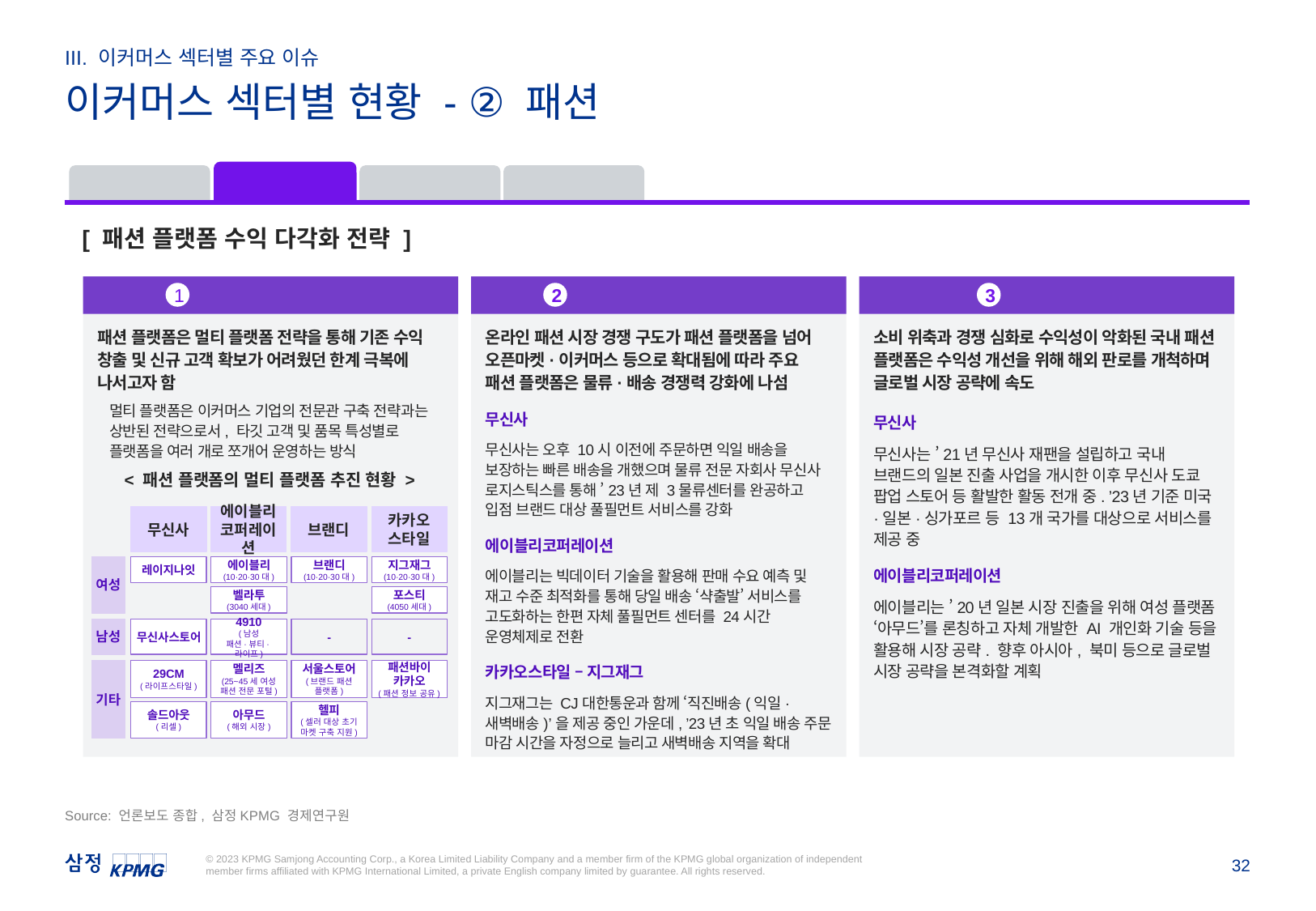

III. 이커머스 섹터별 주요 이슈
이커머스 섹터별 현황 - ② 패션
패션
식품
딜리버리
라이프스타일
[ 패션 플랫폼 수익 다각화 전략 ]
패션 플랫폼은 멀티 플랫폼 전략을 통해 기존 수익 창출 및 신규 고객 확보가 어려웠던 한계 극복에 나서고자 함
멀티 플랫폼은 이커머스 기업의 전문관 구축 전략과는 상반된 전략으로서, 타깃 고객 및 품목 특성별로 플랫폼을 여러 개로 쪼개어 운영하는 방식
  멀티 플랫폼·멀티앱
  배송·풀필먼트 서비스
온라인 패션 시장 경쟁 구도가 패션 플랫폼을 넘어 오픈마켓·이커머스 등으로 확대됨에 따라 주요 패션 플랫폼은 물류·배송 경쟁력 강화에 나섬
무신사
무신사는 오후 10시 이전에 주문하면 익일 배송을 보장하는 빠른 배송을 개했으며 물류 전문 자회사 무신사 로지스틱스를 통해 ’23년 제 3물류센터를 완공하고 입점 브랜드 대상 풀필먼트 서비스를 강화
에이블리코퍼레이션
에이블리는 빅데이터 기술을 활용해 판매 수요 예측 및 재고 수준 최적화를 통해 당일 배송 ‘샥출발’ 서비스를 고도화하는 한편 자체 풀필먼트 센터를 24시간 운영체제로 전환
카카오스타일 – 지그재그
지그재그는 CJ대한통운과 함께 ‘직진배송(익일·새벽배송)’을 제공 중인 가운데, ’23년 초 익일 배송 주문 마감 시간을 자정으로 늘리고 새벽배송 지역을 확대
2
  해외 진출
소비 위축과 경쟁 심화로 수익성이 악화된 국내 패션 플랫폼은 수익성 개선을 위해 해외 판로를 개척하며 글로벌 시장 공략에 속도
무신사
무신사는 ’21년 무신사 재팬을 설립하고 국내 브랜드의 일본 진출 사업을 개시한 이후 무신사 도쿄 팝업 스토어 등 활발한 활동 전개 중. ’23년 기준 미국·일본·싱가포르 등 13개 국가를 대상으로 서비스를 제공 중
에이블리코퍼레이션
에이블리는 ’20년 일본 시장 진출을 위해 여성 플랫폼 ‘아무드’를 론칭하고 자체 개발한 AI 개인화 기술 등을 활용해 시장 공략. 향후 아시아, 북미 등으로 글로벌 시장 공략을 본격화할 계획
3
1
< 패션 플랫폼의 멀티 플랫폼 추진 현황 >
카카오
스타일
무신사
에이블리 코퍼레이션
브랜디
여성
레이지나잇
에이블리
(10·20·30대)
브랜디
(10·20·30대)
지그재그
(10·20·30대)
벨라투
(3040세대)
포스티
(4050세대)
-
남성
4910
(남성
패션·뷰티·라이프)
-
무신사스토어
29CM
(라이프스타일)
서울스토어
(브랜드 패션 플랫폼)
패션바이
카카오
(패션 정보 공유)
기타
아무드
(해외 시장)
멜리즈
(25~45세 여성 패션 전문 포털)
솔드아웃
(리셀)
헬피
(셀러 대상 초기 마켓 구축 지원)
Source: 언론보도 종합, 삼정KPMG 경제연구원